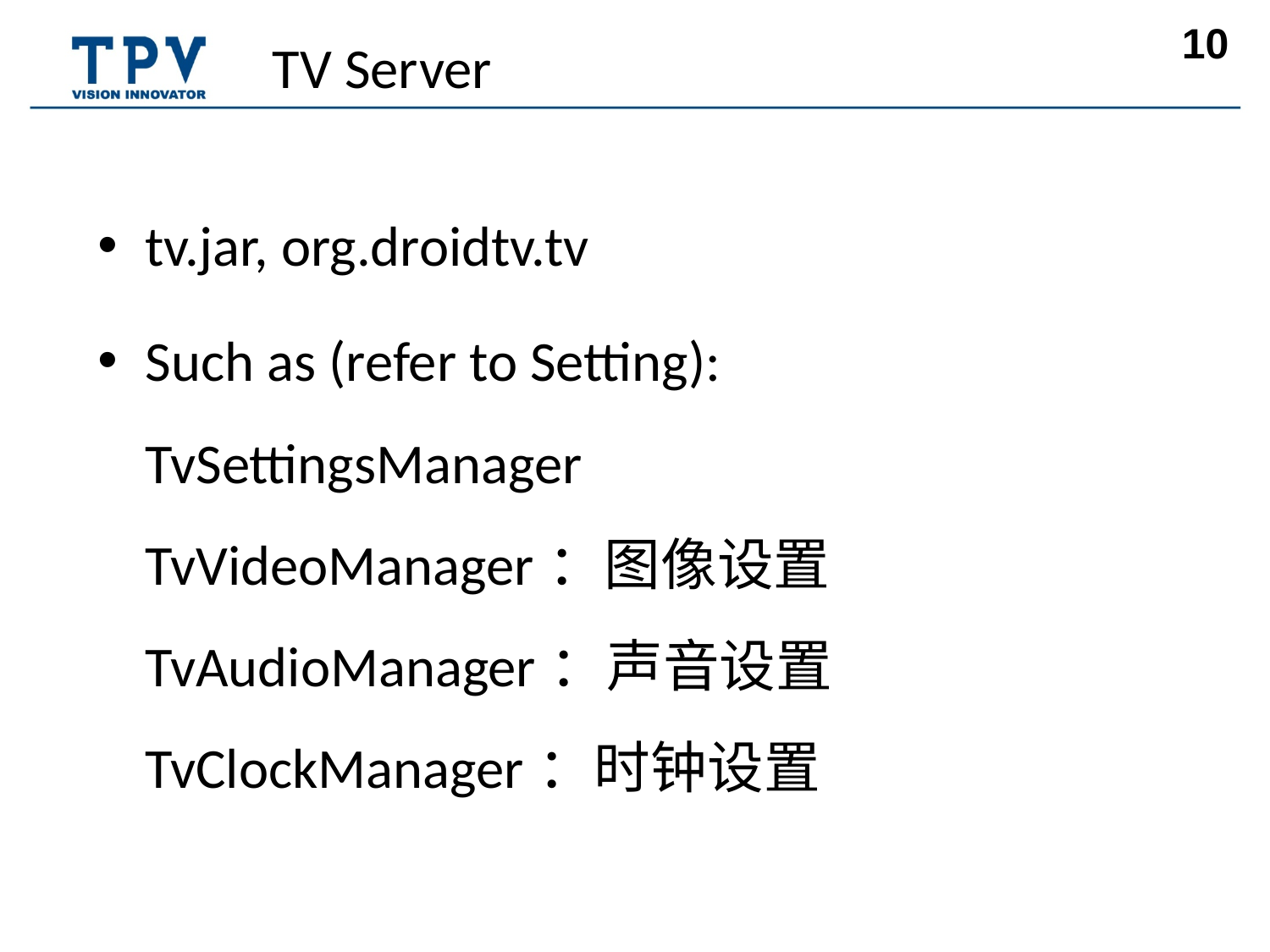

TV Server
tv.jar, org.droidtv.tv
Such as (refer to Setting):
TvSettingsManager
TvVideoManager：图像设置
TvAudioManager：声音设置
TvClockManager：时钟设置